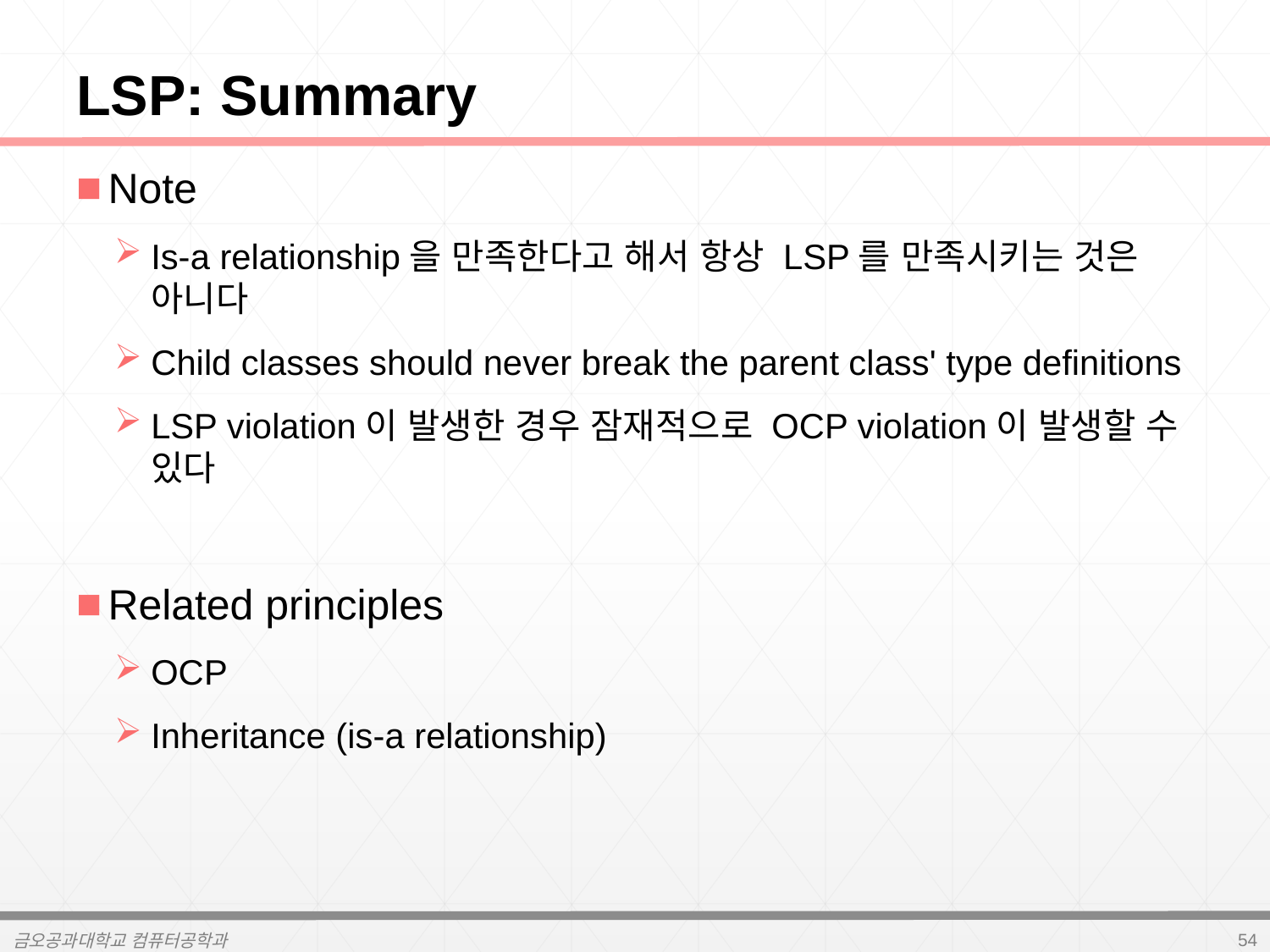

# LSP: Summary
Note
Is-a relationship을 만족한다고 해서 항상 LSP를 만족시키는 것은 아니다
Child classes should never break the parent class' type definitions
LSP violation이 발생한 경우 잠재적으로 OCP violation이 발생할 수 있다

Related principles
OCP
Inheritance (is-a relationship)

54
금오공과대학교 컴퓨터공학과